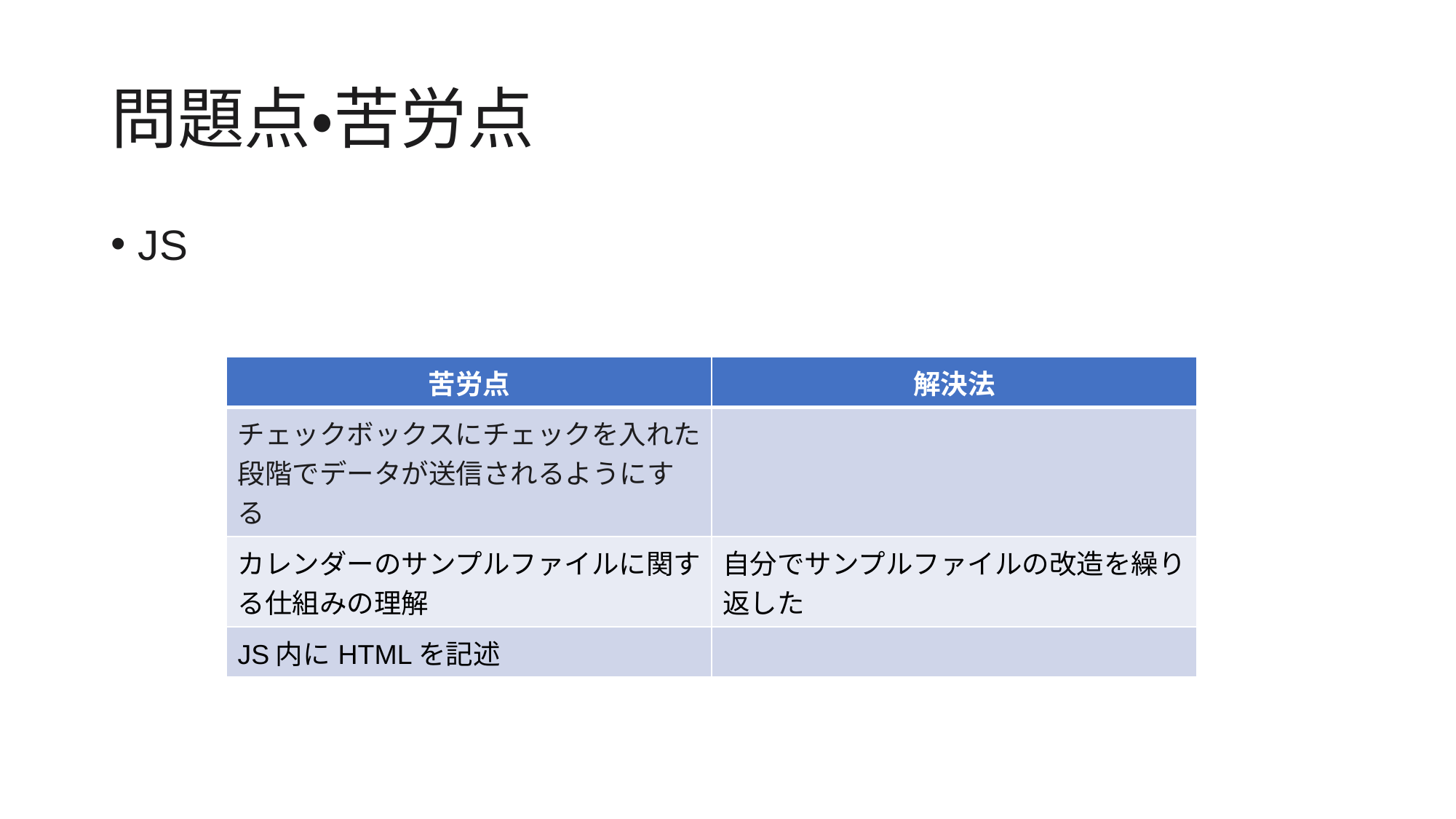

# 問題点・苦労点
JS

| 苦労点 | 解決法 |
| --- | --- |
| チェックボックスにチェックを入れた段階でデータが送信されるようにする |  |
| カレンダーのサンプルファイルに関する仕組みの理解 | 自分でサンプルファイルの改造を繰り返した |
| JS内にHTMLを記述 |  |